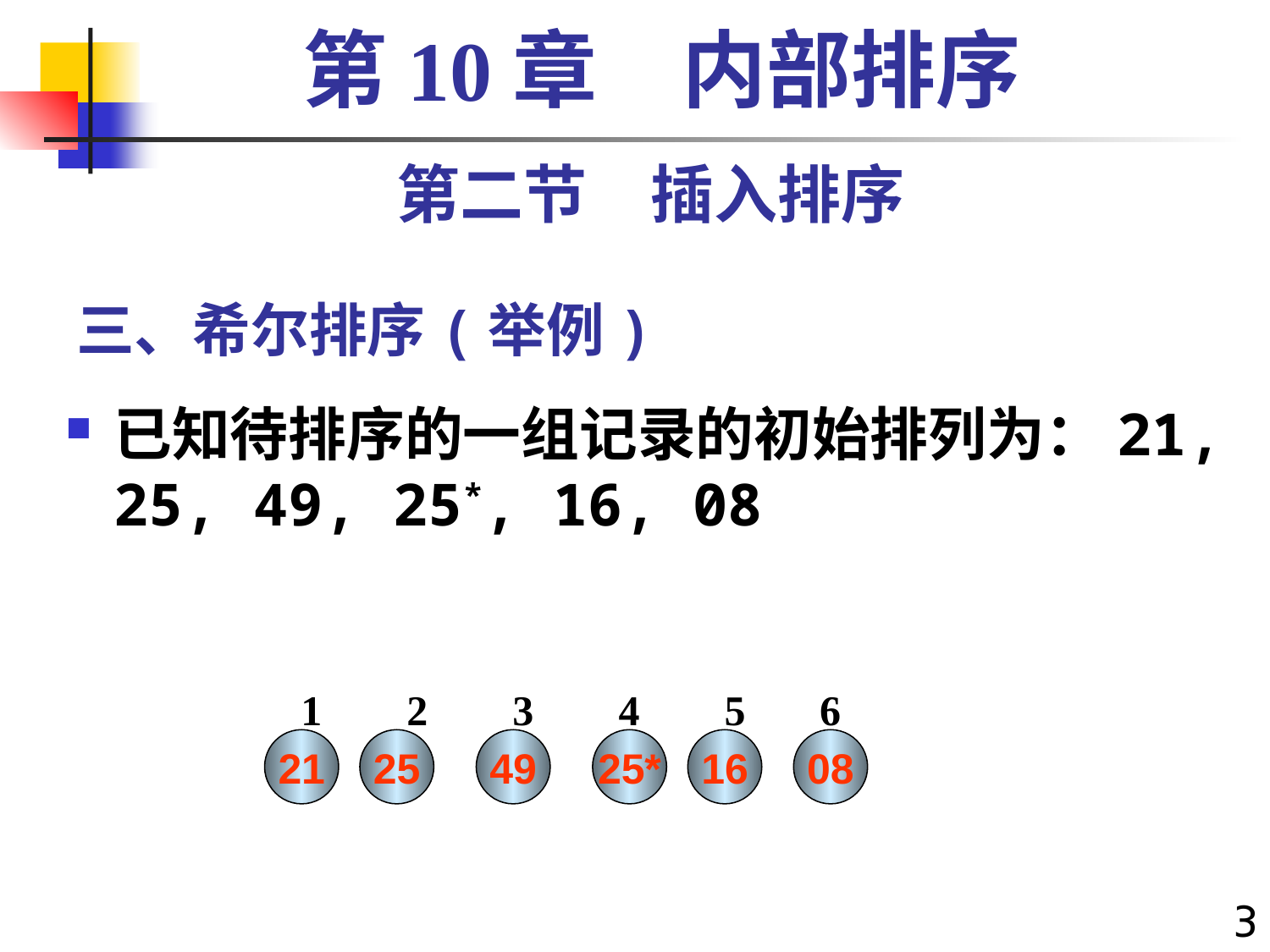

第10章　内部排序
第二节　插入排序
# 三、希尔排序(举例)
已知待排序的一组记录的初始排列为：21, 25, 49, 25*, 16, 08
1        2        3        4        5	 6
21
25
49
25*
16
08
3